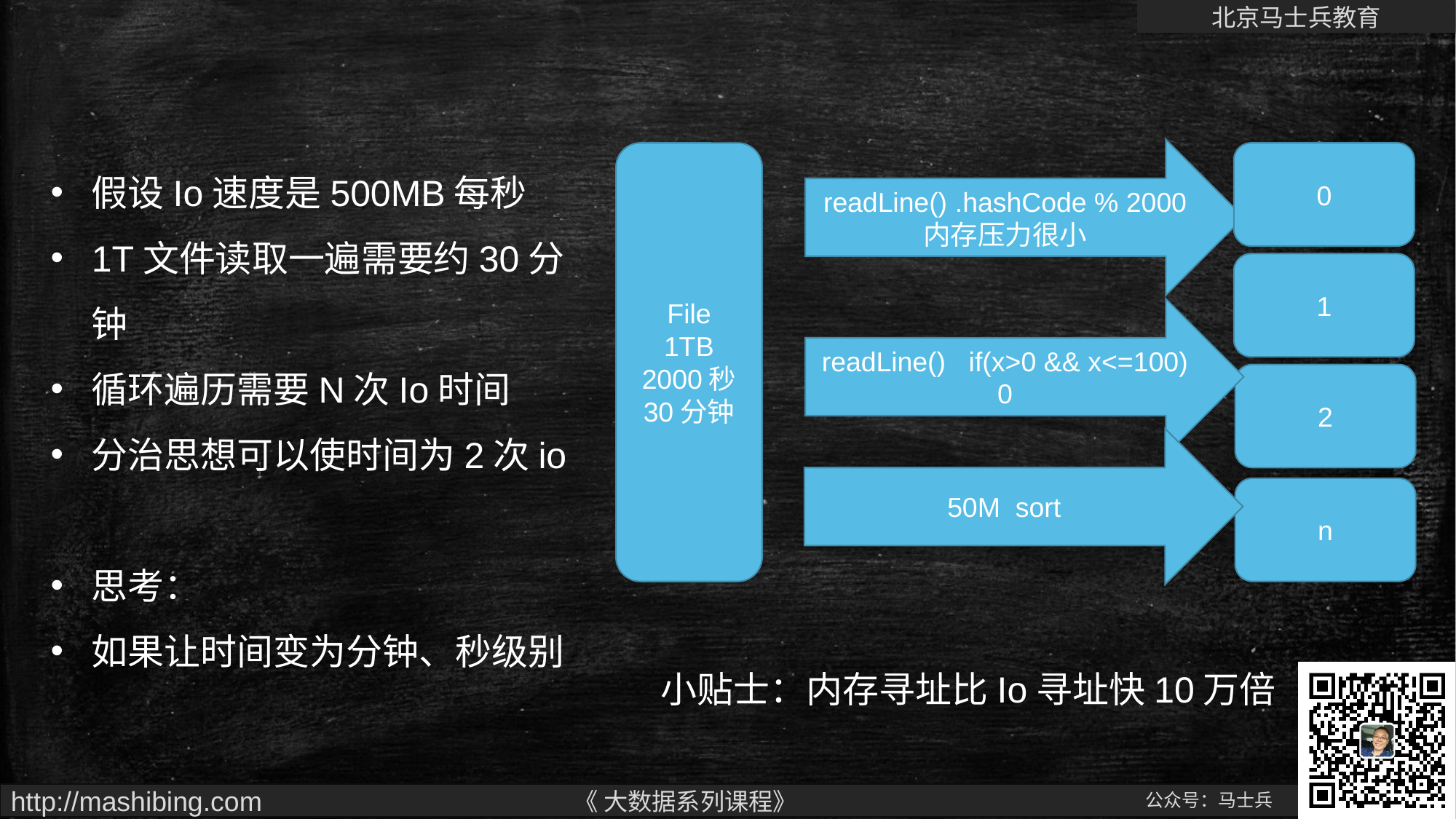

readLine() .hashCode % 2000
内存压力很小
假设Io速度是500MB每秒
1T文件读取一遍需要约30分钟
循环遍历需要N次Io时间
分治思想可以使时间为2次io

思考：
如果让时间变为分钟、秒级别
File
1TB
2000秒
30分钟
0
1
readLine()   if(x>0 && x<=100) 0
2
50M  sort
n
小贴士：内存寻址比Io寻址快10万倍